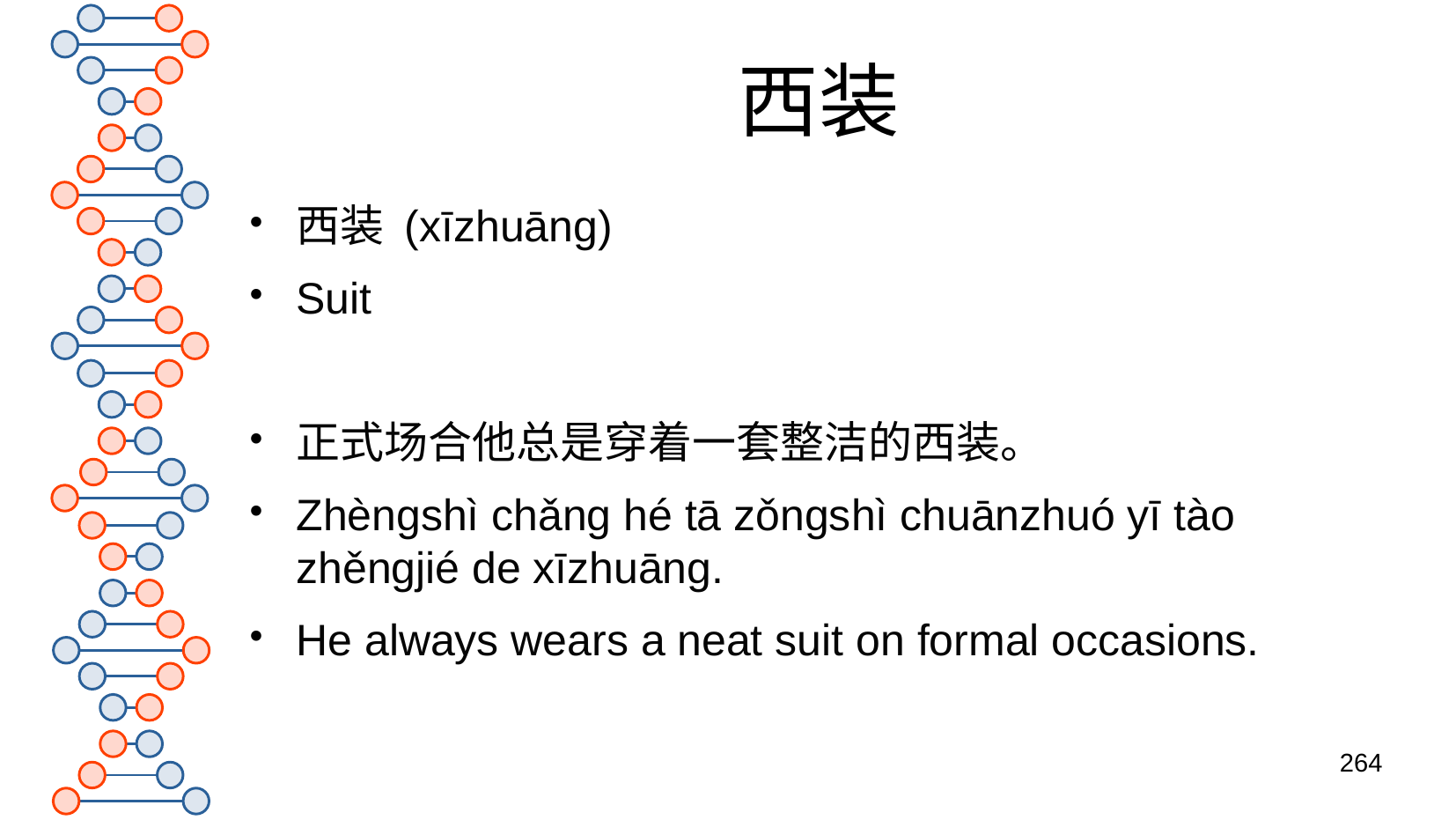

# 西装
西装 (xīzhuāng)
Suit

正式场合他总是穿着一套整洁的西装。
Zhèngshì chǎng hé tā zǒngshì chuānzhuó yī tào zhěngjié de xīzhuāng.
He always wears a neat suit on formal occasions.

264